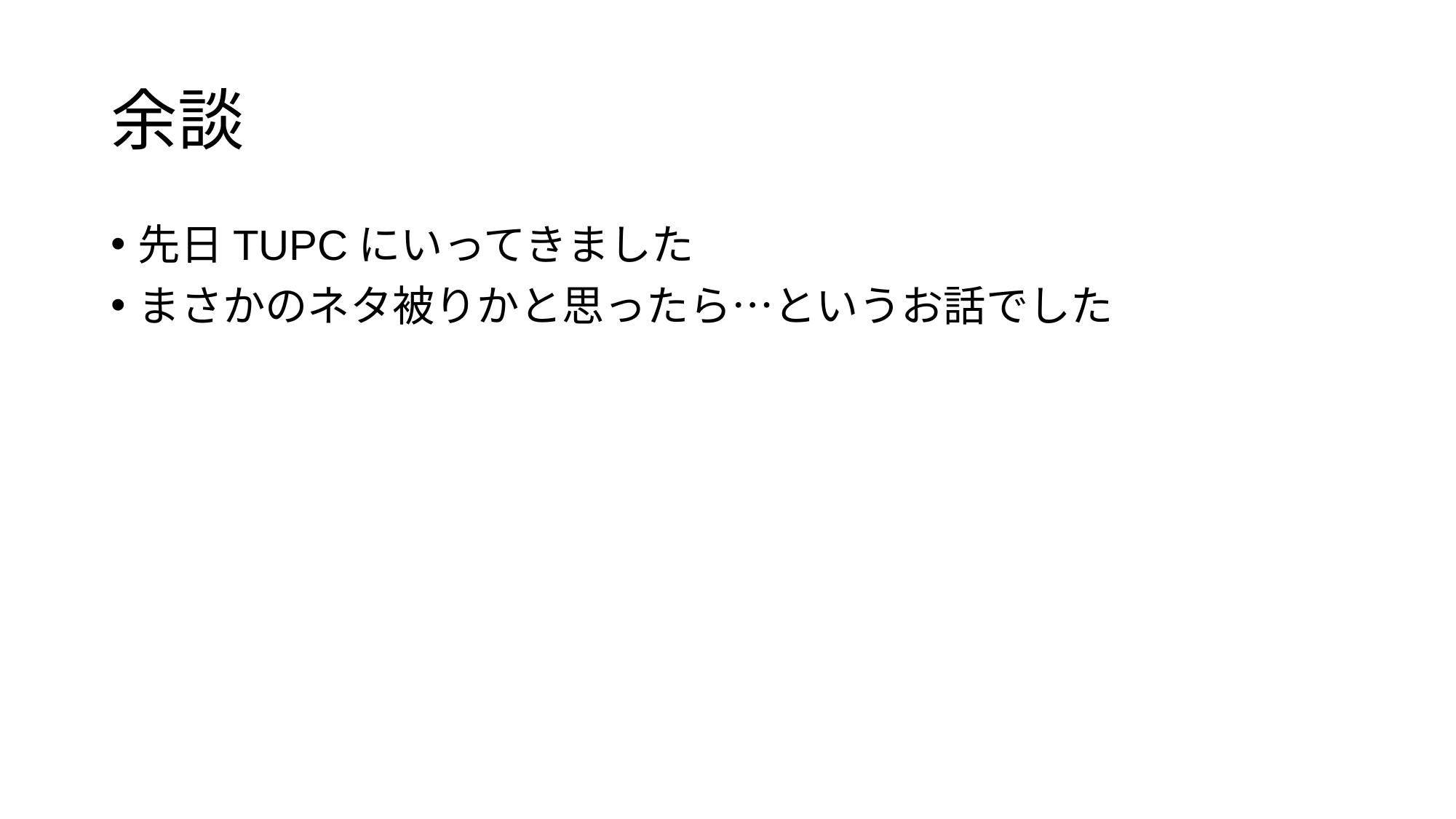

# 余談
先日TUPCにいってきました
まさかのネタ被りかと思ったら…というお話でした